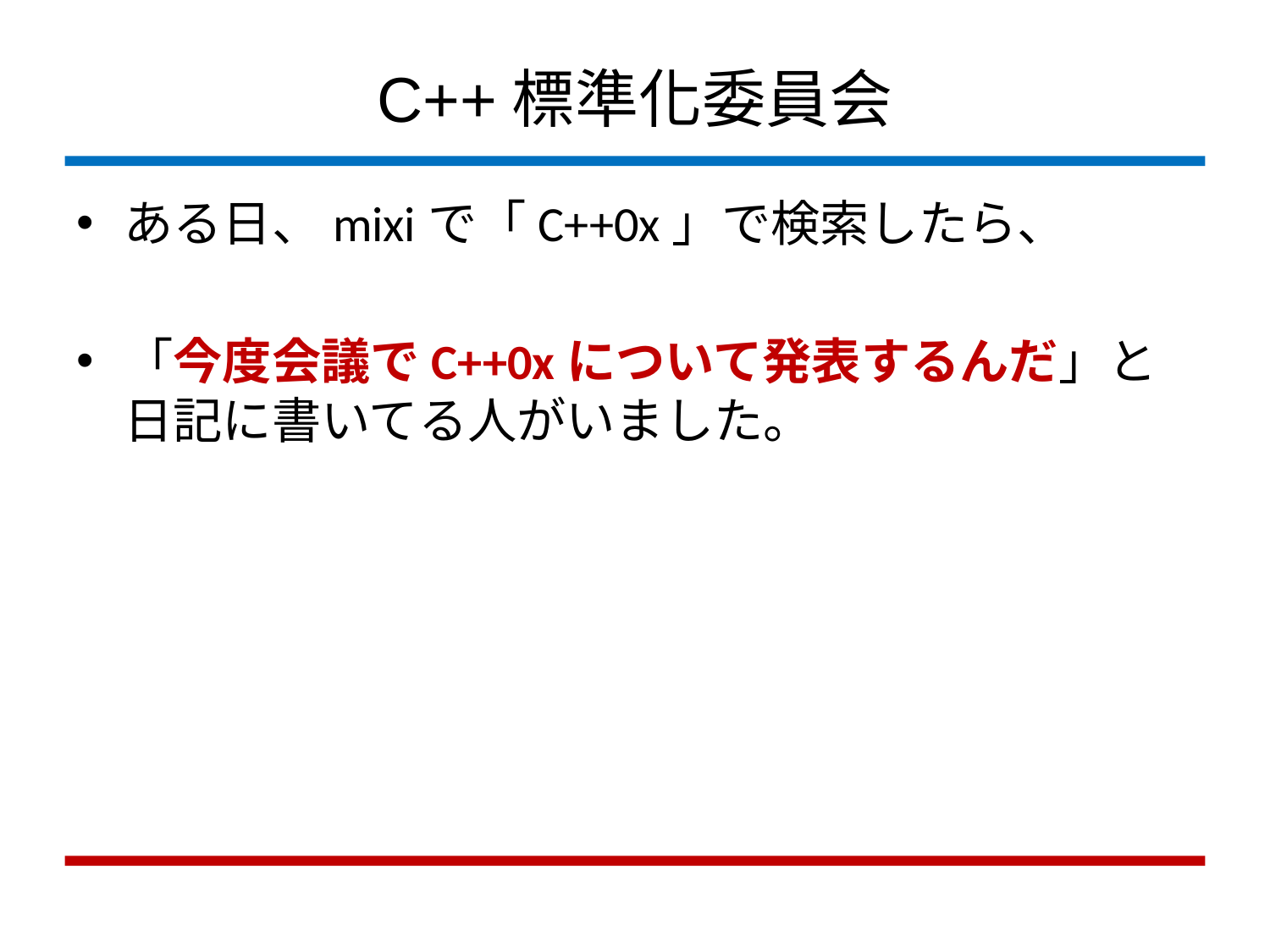

# C++標準化委員会
ある日、mixiで「C++0x」で検索したら、

「今度会議でC++0xについて発表するんだ」と日記に書いてる人がいました。